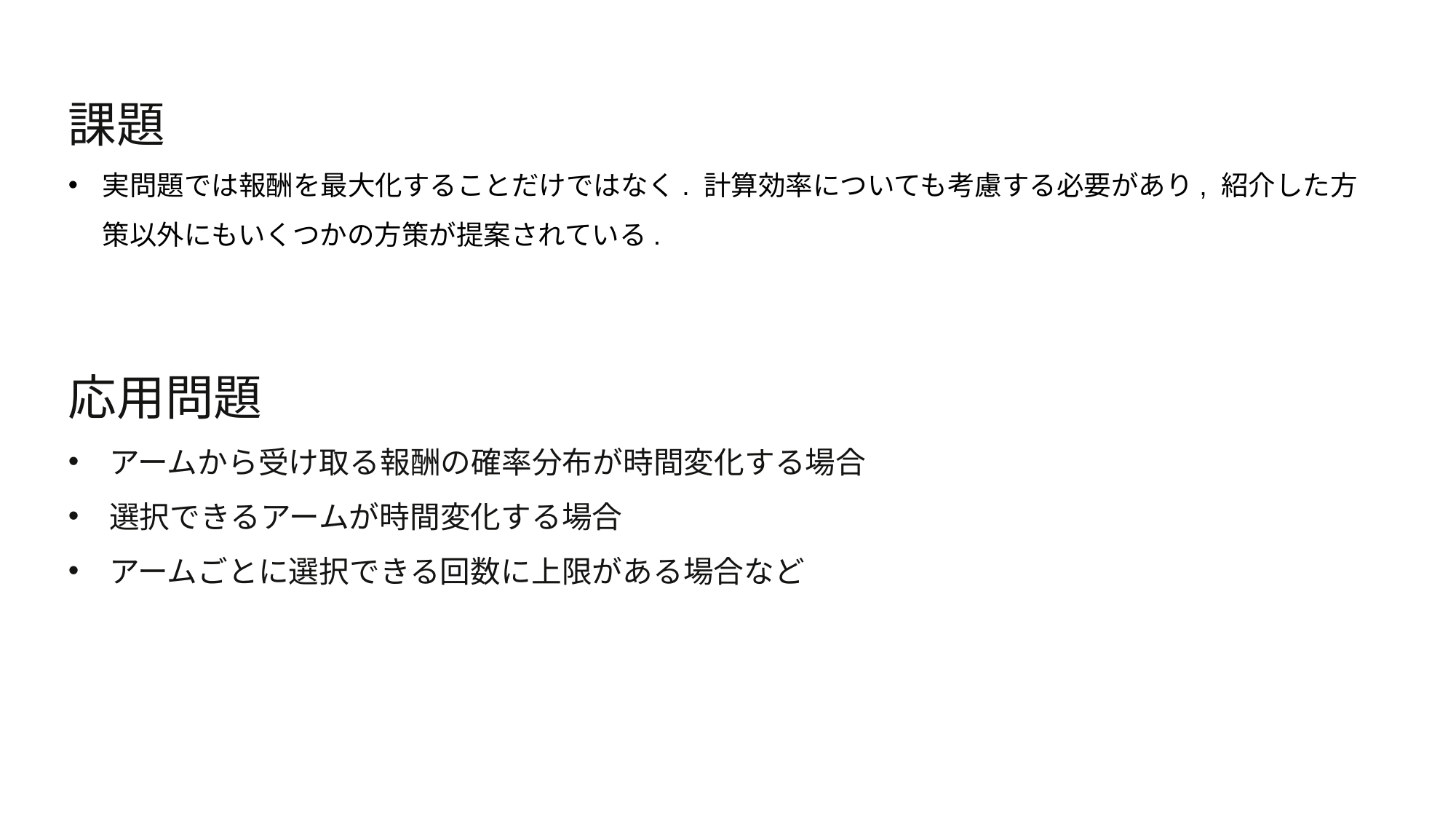

課題
実問題では報酬を最大化することだけではなく. 計算効率についても考慮する必要があり, 紹介した方策以外にもいくつかの方策が提案されている.

応用問題
アームから受け取る報酬の確率分布が時間変化する場合
選択できるアームが時間変化する場合
アームごとに選択できる回数に上限がある場合など